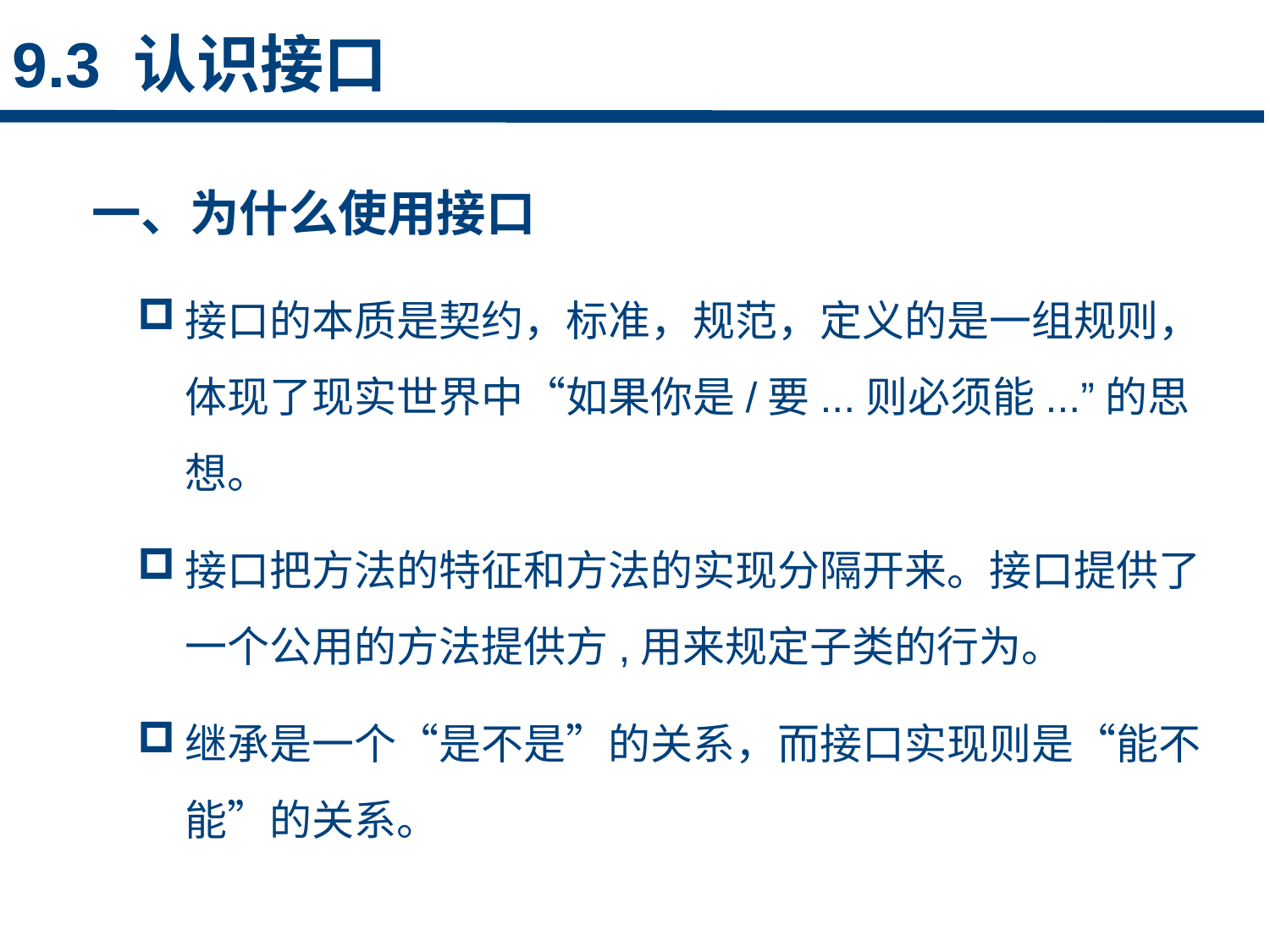

9.3 认识接口
一、为什么使用接口
接口的本质是契约，标准，规范，定义的是一组规则，体现了现实世界中“如果你是/要...则必须能...”的思想。
接口把方法的特征和方法的实现分隔开来。接口提供了一个公用的方法提供方,用来规定子类的行为。
继承是一个“是不是”的关系，而接口实现则是“能不能”的关系。
点击添加文本
点击添加文本
点击添加文本
点击添加文本